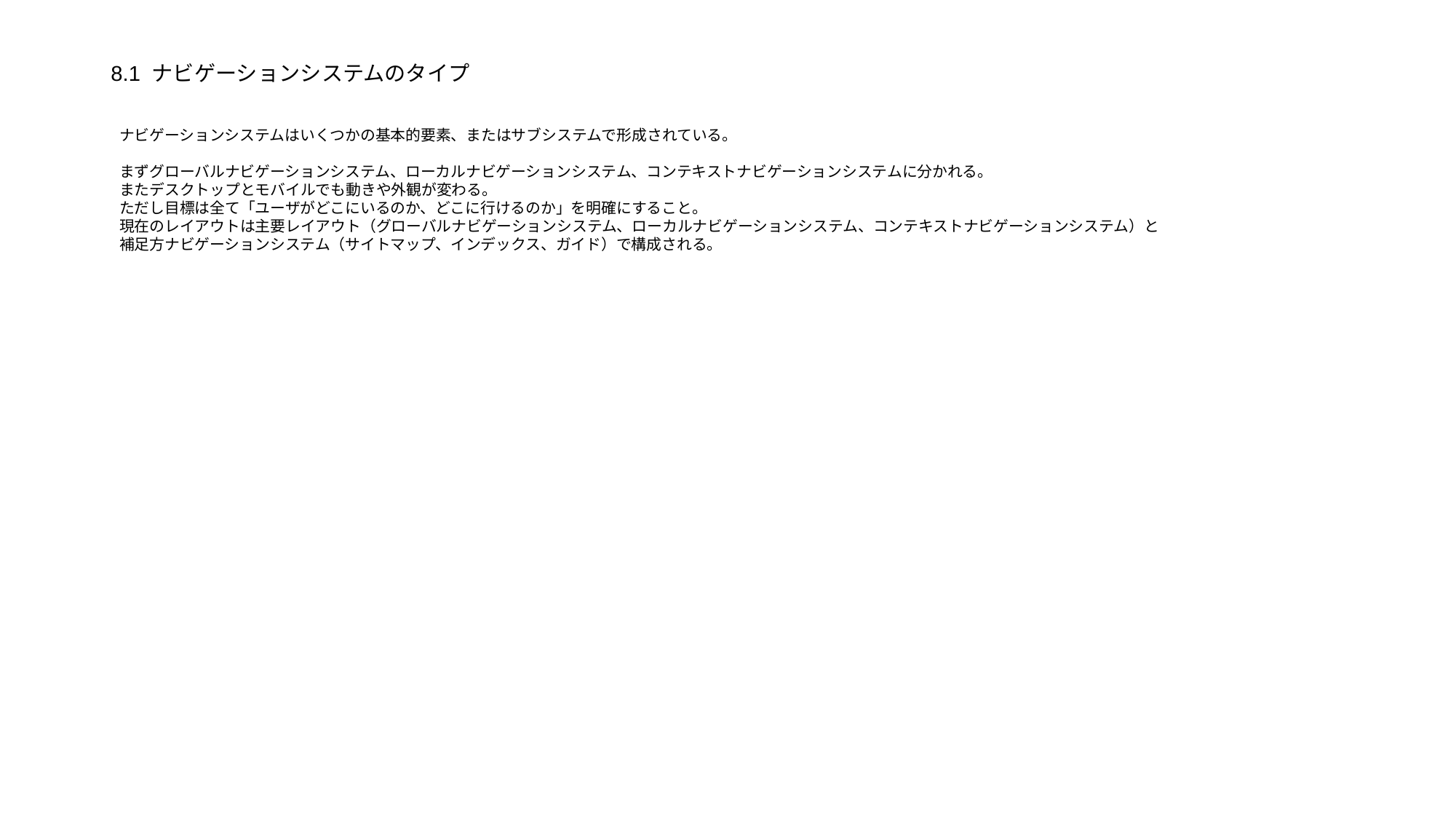

# 8.1 ナビゲーションシステムのタイプ
ナビゲーションシステムはいくつかの基本的要素、またはサブシステムで形成されている。

まずグローバルナビゲーションシステム、ローカルナビゲーションシステム、コンテキストナビゲーションシステムに分かれる。
またデスクトップとモバイルでも動きや外観が変わる。
ただし目標は全て「ユーザがどこにいるのか、どこに行けるのか」を明確にすること。
現在のレイアウトは主要レイアウト（グローバルナビゲーションシステム、ローカルナビゲーションシステム、コンテキストナビゲーションシステム）と
補足方ナビゲーションシステム（サイトマップ、インデックス、ガイド）で構成される。